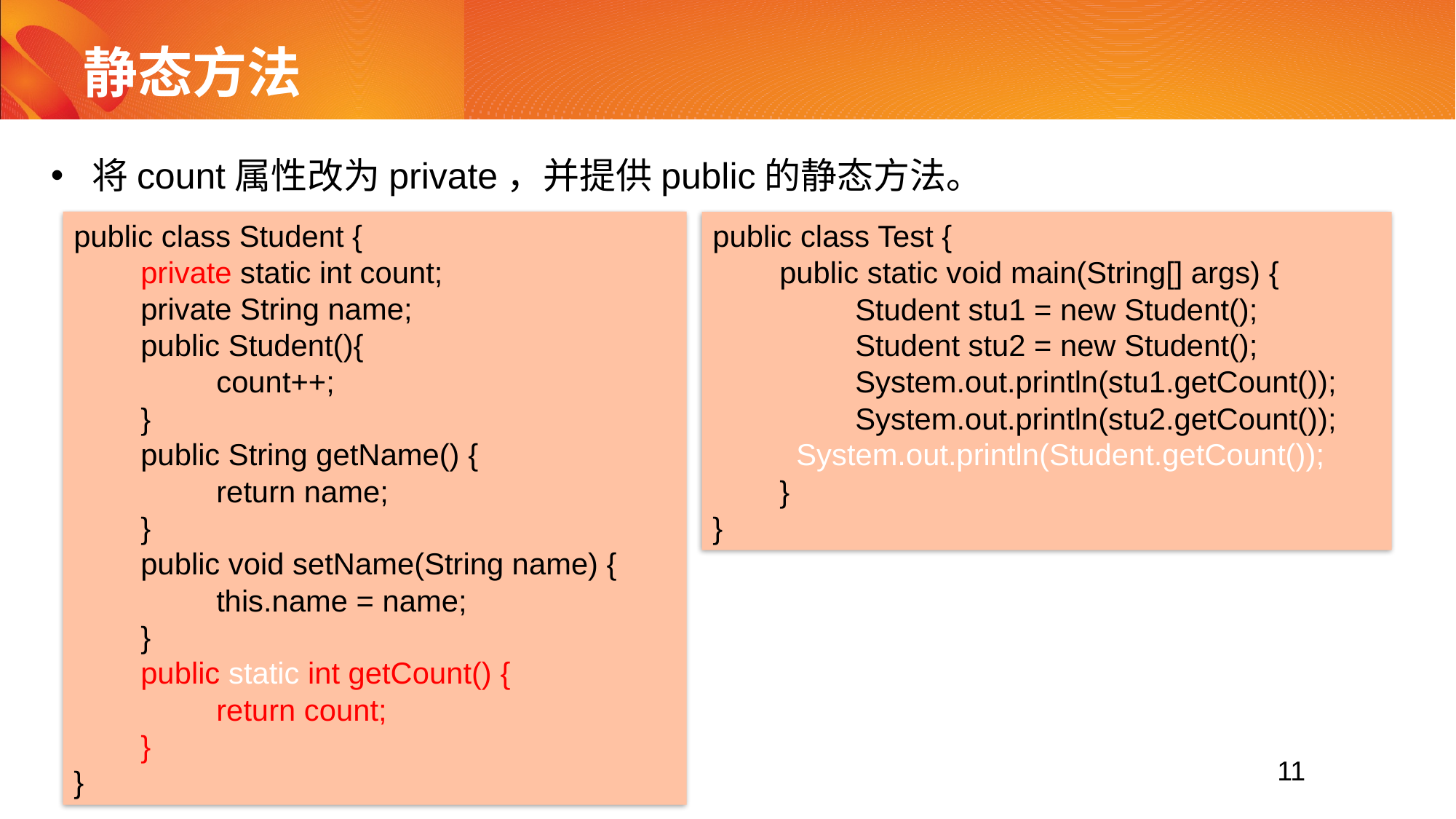

# 静态方法
将count属性改为private，并提供public的静态方法。
public class Student {
        private static int count;
        private String name;
        public Student(){
	    count++;
        }
        public String getName() {
	    return name;
        }
        public void setName(String name) {
	    this.name = name;
        }
        public static int getCount() {
	    return count;
        }
}
public class Test {
        public static void main(String[] args) {
	    Student stu1 = new Student();
	    Student stu2 = new Student();
	    System.out.println(stu1.getCount());
	    System.out.println(stu2.getCount());
          System.out.println(Student.getCount());
        }
}